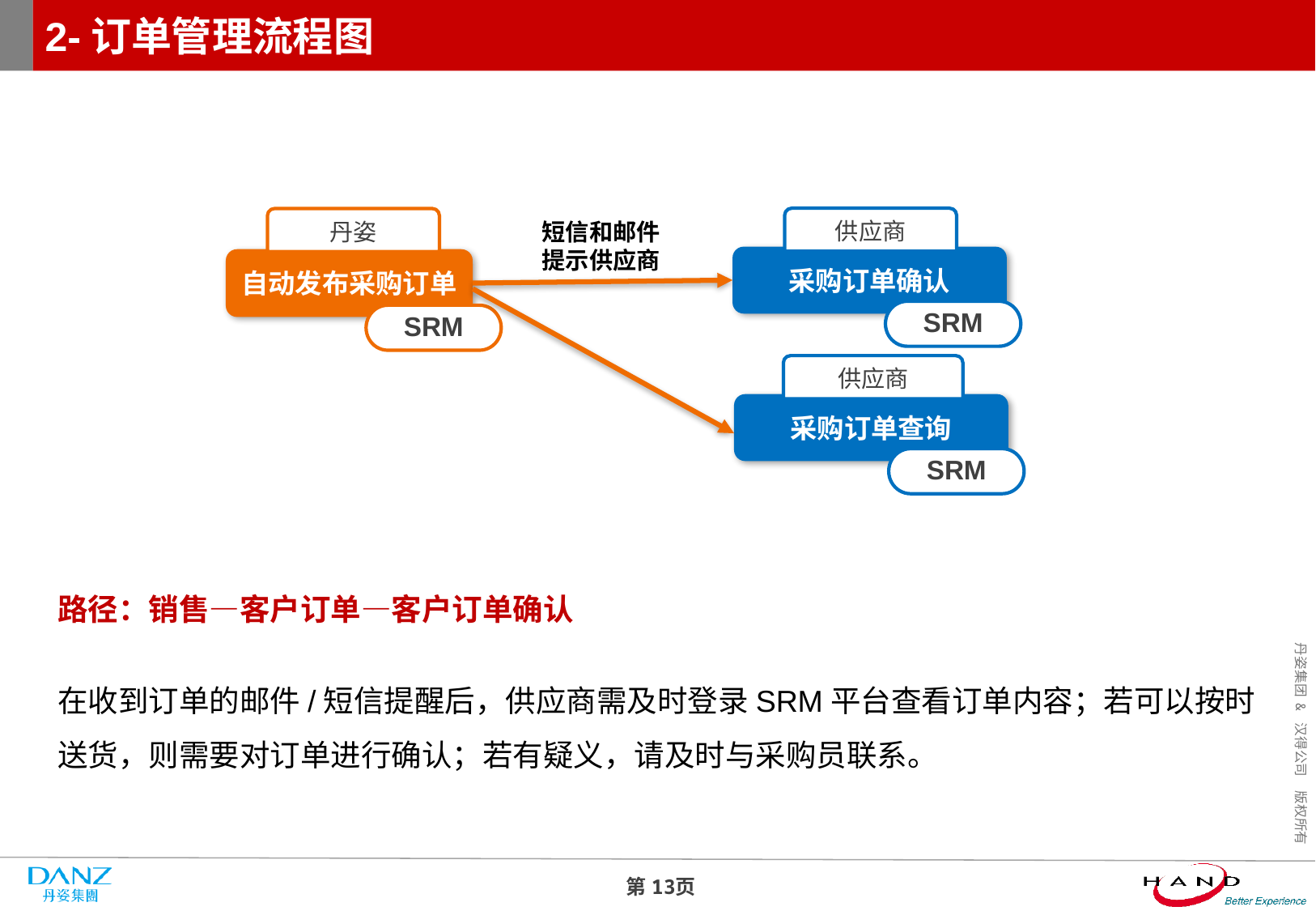

# 2-订单管理流程图
供应商
丹姿
短信和邮件
提示供应商
采购订单确认
自动发布采购订单
SRM
SRM
供应商
采购订单查询
SRM
路径：销售—客户订单—客户订单确认

在收到订单的邮件/短信提醒后，供应商需及时登录SRM平台查看订单内容；若可以按时送货，则需要对订单进行确认；若有疑义，请及时与采购员联系。